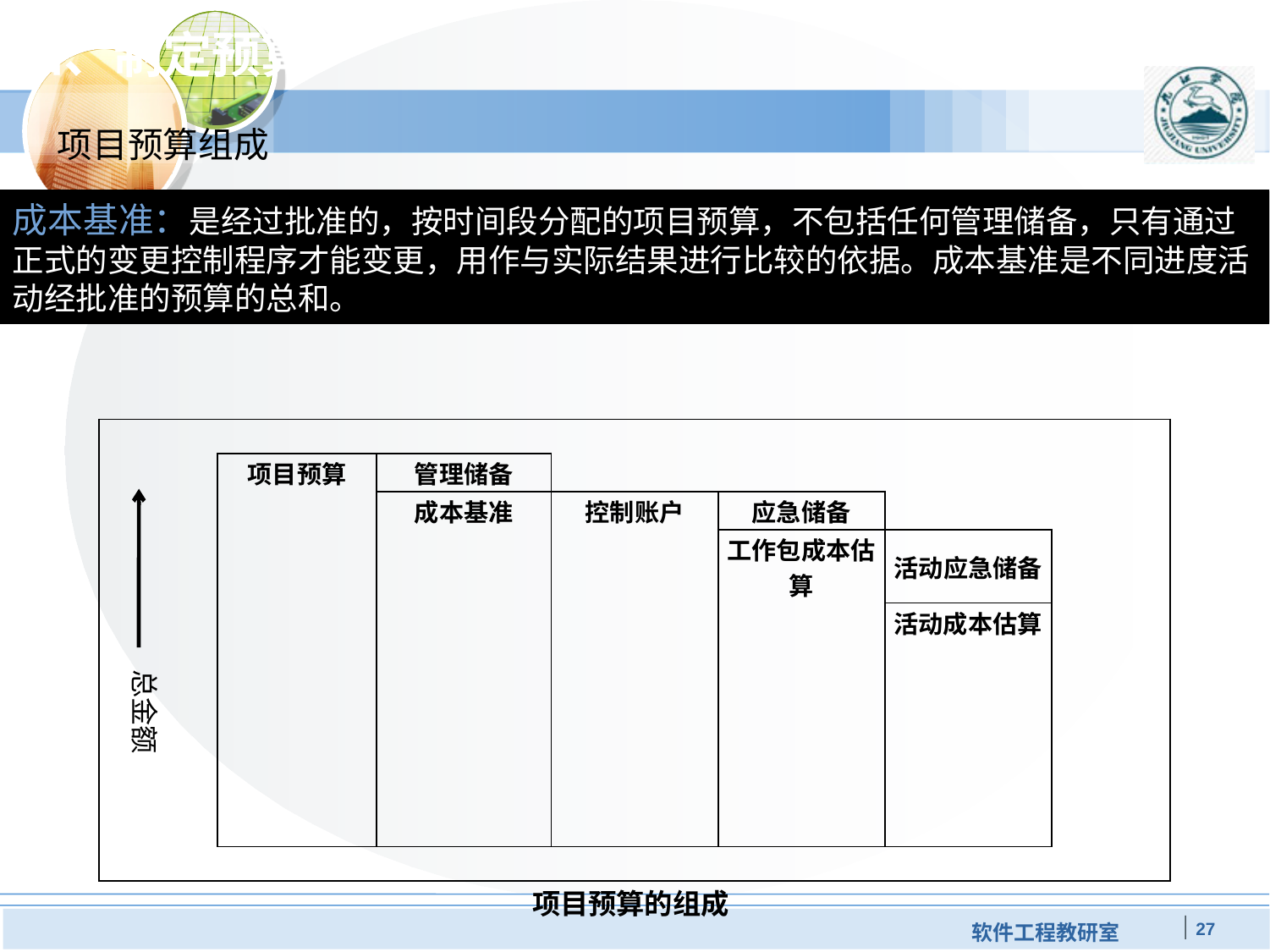

# 四、制定预算
项目预算组成
成本基准：是经过批准的，按时间段分配的项目预算，不包括任何管理储备，只有通过正式的变更控制程序才能变更，用作与实际结果进行比较的依据。成本基准是不同进度活动经批准的预算的总和。
|  |  |  |  |  |  |  |
| --- | --- | --- | --- | --- | --- | --- |
|  | 项目预算 | 管理储备 |  |  |  |  |
|  |  | 成本基准 | 控制账户 | 应急储备 |  |  |
|  |  |  |  | 工作包成本估算 | 活动应急储备 |  |
|  |  |  |  |  | 活动成本估算 |  |
|  |  |  |  |  |  |  |
|  |  |  |  |  |  |  |
|  |  |  |  |  |  |  |
|  |  |  |  |  |  |  |
|  |  |  |  |  |  |  |
|  |  |  |  |  |  |  |
|  |  |  |  |  |  |  |
|  |  | 项目预算的组成 |  |  |  |  |
总金额